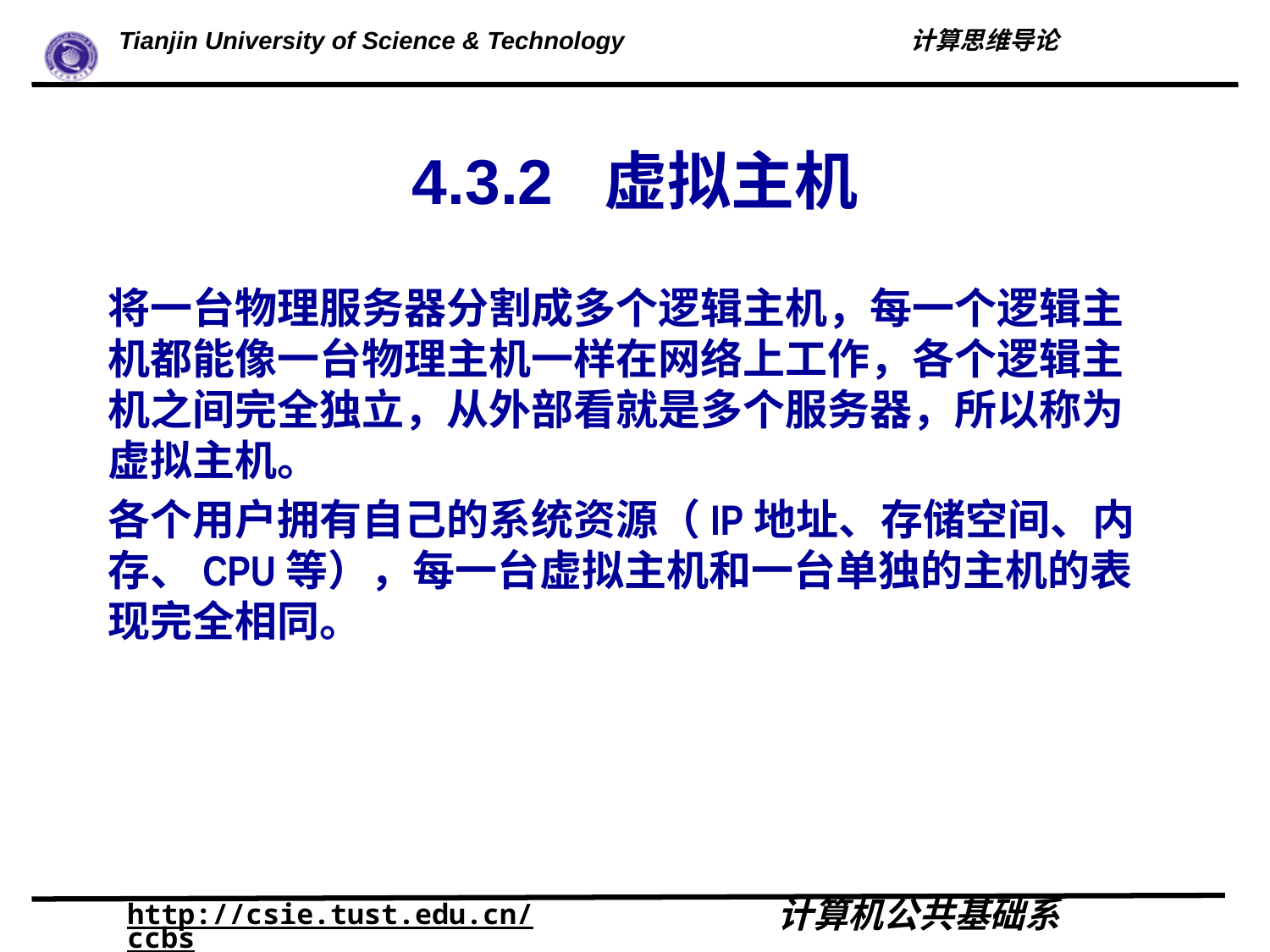

# 4.3.2  虚拟主机
将一台物理服务器分割成多个逻辑主机，每一个逻辑主机都能像一台物理主机一样在网络上工作，各个逻辑主机之间完全独立，从外部看就是多个服务器，所以称为虚拟主机。
各个用户拥有自己的系统资源（IP地址、存储空间、内存、CPU等），每一台虚拟主机和一台单独的主机的表现完全相同。